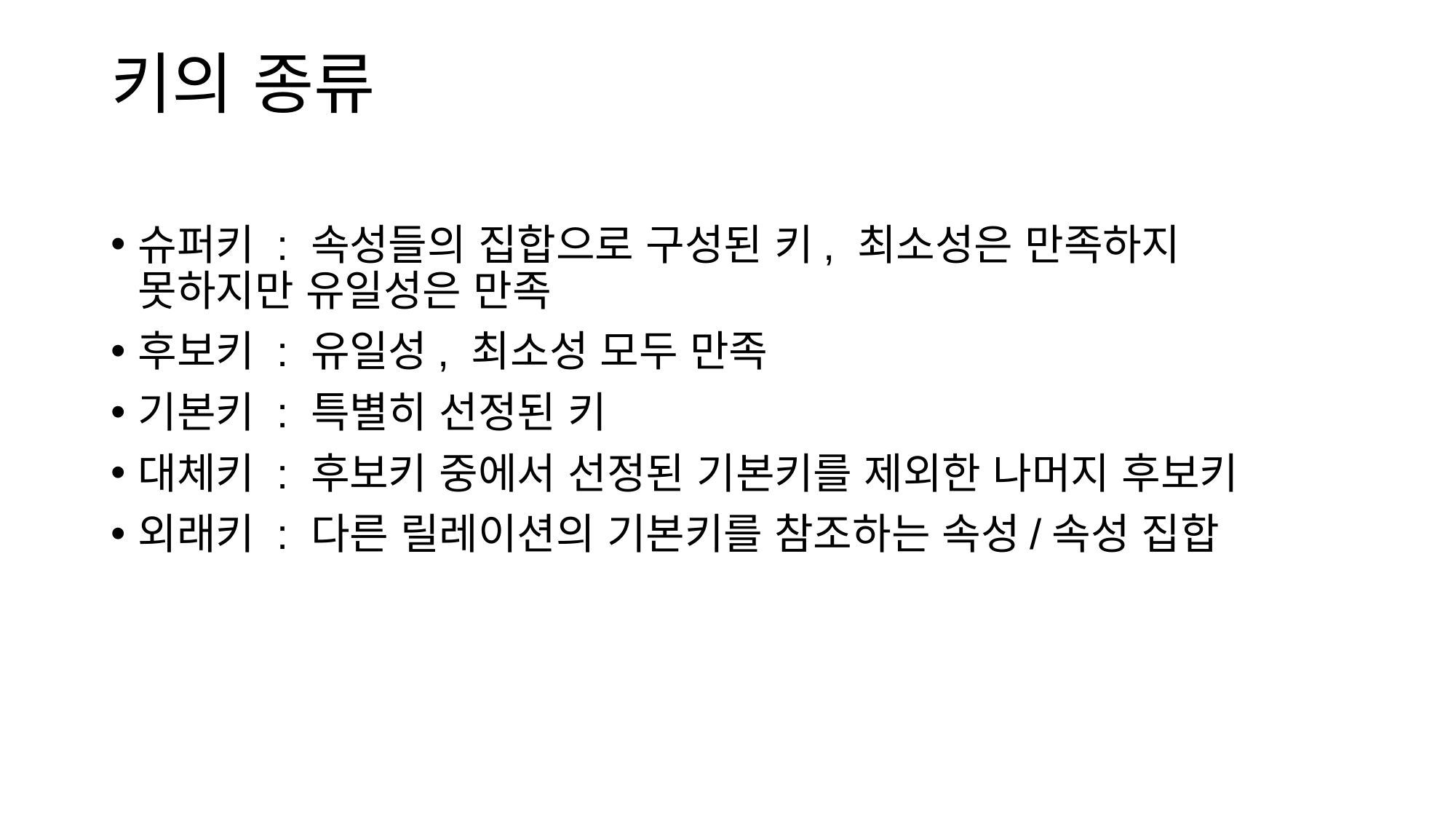

# 키의 종류

슈퍼키 : 속성들의 집합으로 구성된 키, 최소성은 만족하지 못하지만 유일성은 만족
후보키 : 유일성, 최소성 모두 만족
기본키 : 특별히 선정된 키
대체키 : 후보키 중에서 선정된 기본키를 제외한 나머지 후보키
외래키 : 다른 릴레이션의 기본키를 참조하는 속성/속성 집합